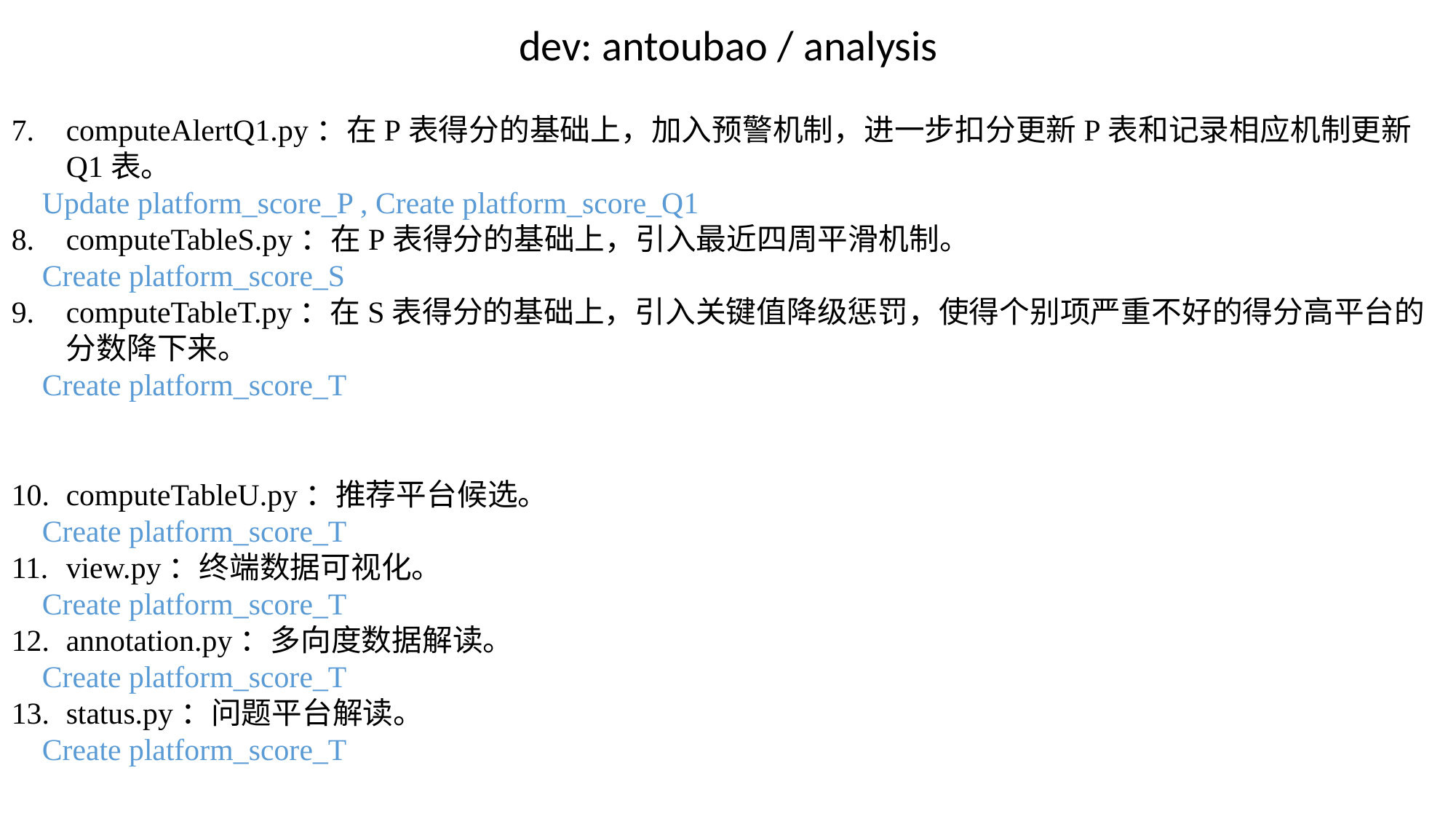

dev: antoubao / analysis
computeAlertQ1.py：在P表得分的基础上，加入预警机制，进一步扣分更新P表和记录相应机制更新Q1表。
    Update platform_score_P , Create platform_score_Q1
computeTableS.py：在P表得分的基础上，引入最近四周平滑机制。
    Create platform_score_S
computeTableT.py：在S表得分的基础上，引入关键值降级惩罚，使得个别项严重不好的得分高平台的分数降下来。
    Create platform_score_T

computeTableU.py：推荐平台候选。
    Create platform_score_T
view.py：终端数据可视化。
    Create platform_score_T
annotation.py：多向度数据解读。
    Create platform_score_T
status.py：问题平台解读。
    Create platform_score_T